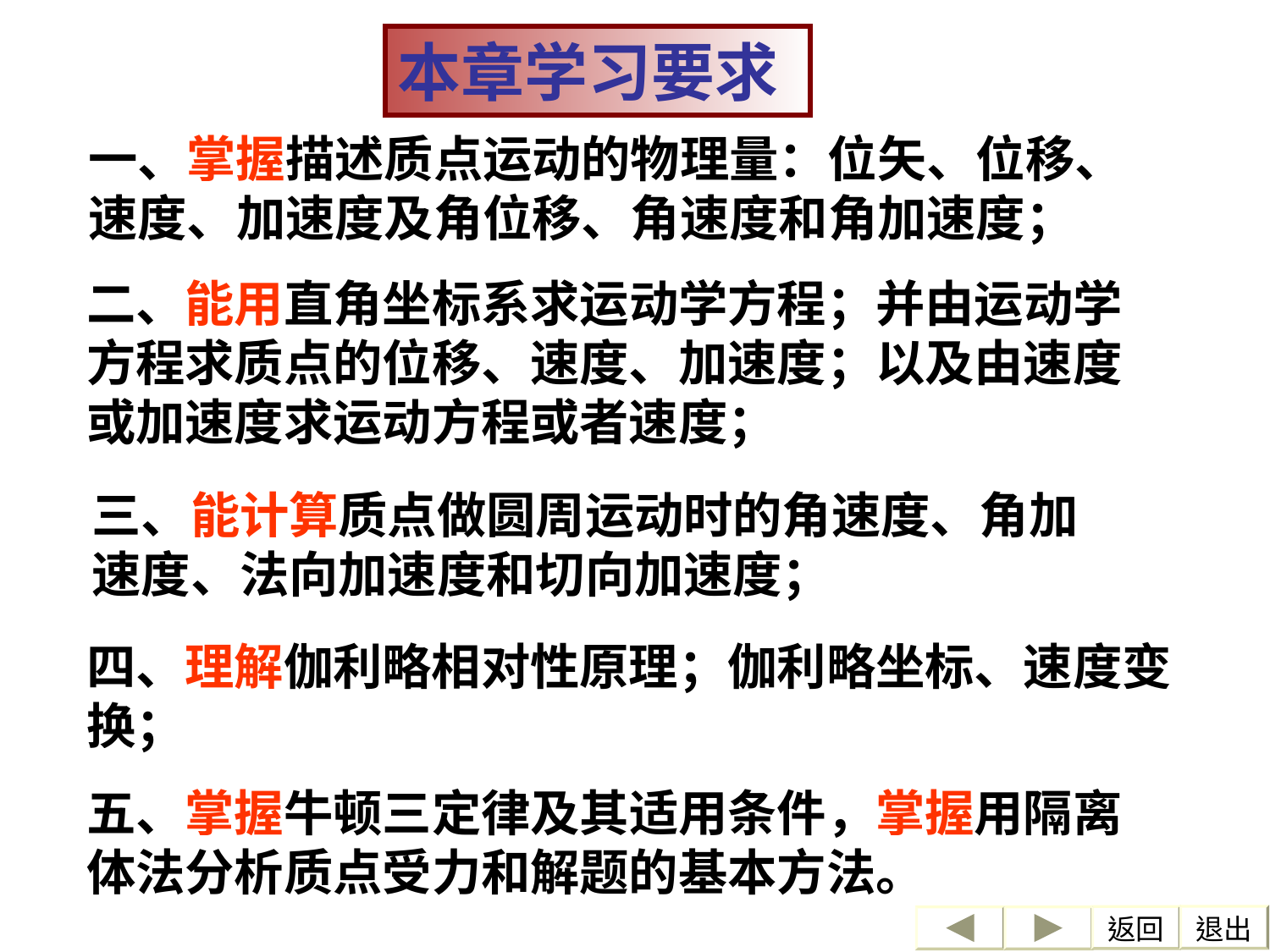

本章学习要求
一、掌握描述质点运动的物理量：位矢、位移、速度、加速度及角位移、角速度和角加速度；
二、能用直角坐标系求运动学方程；并由运动学方程求质点的位移、速度、加速度；以及由速度或加速度求运动方程或者速度；
三、能计算质点做圆周运动时的角速度、角加速度、法向加速度和切向加速度；
四、理解伽利略相对性原理；伽利略坐标、速度变换；
五、掌握牛顿三定律及其适用条件，掌握用隔离体法分析质点受力和解题的基本方法。